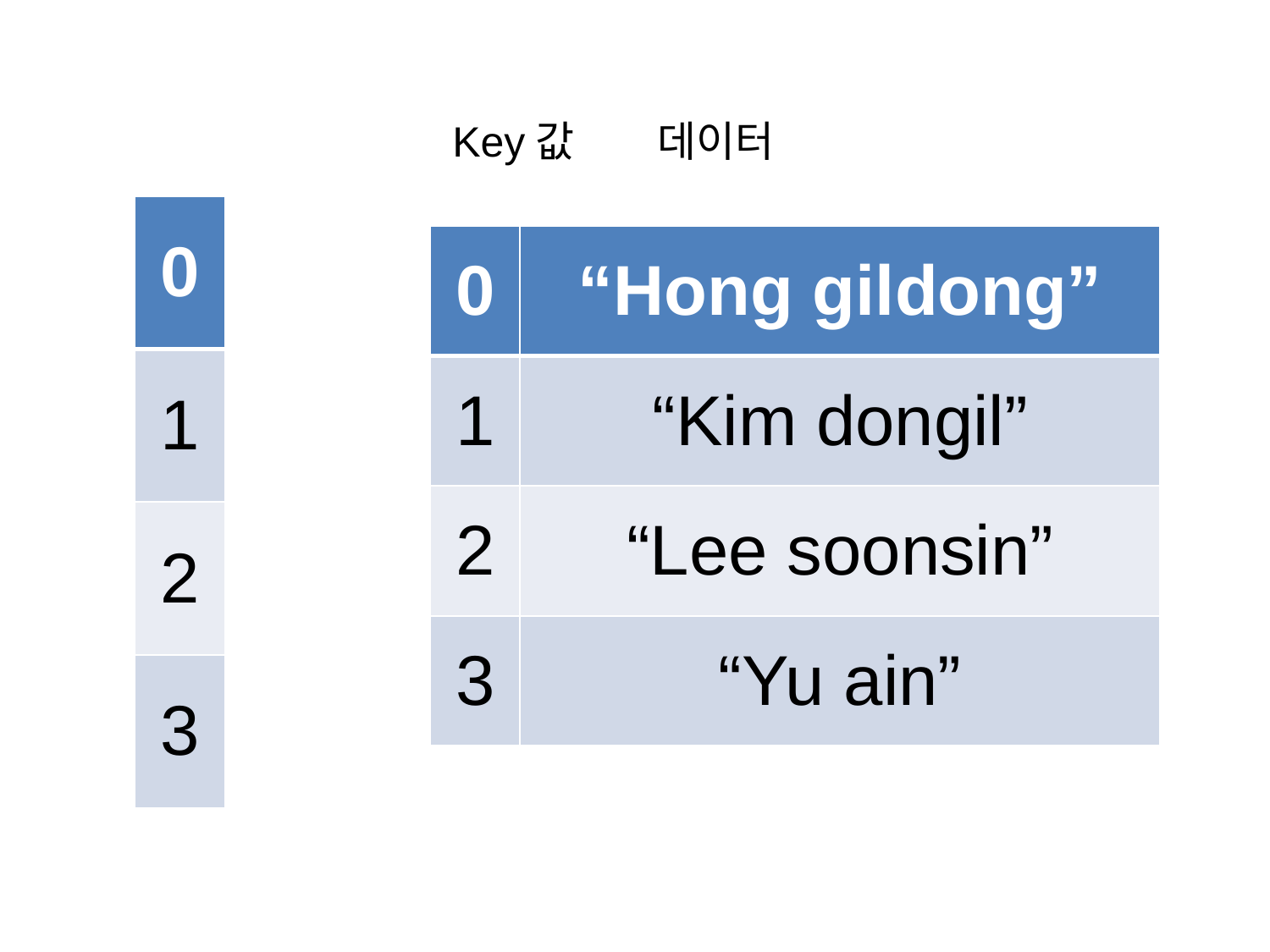

Key값       데이터
| 0 |
| --- |
| 1 |
| 2 |
| 3 |
| 0 | “Hong gildong” |
| --- | --- |
| 1 | “Kim dongil” |
| 2 | “Lee soonsin” |
| 3 | “Yu ain” |